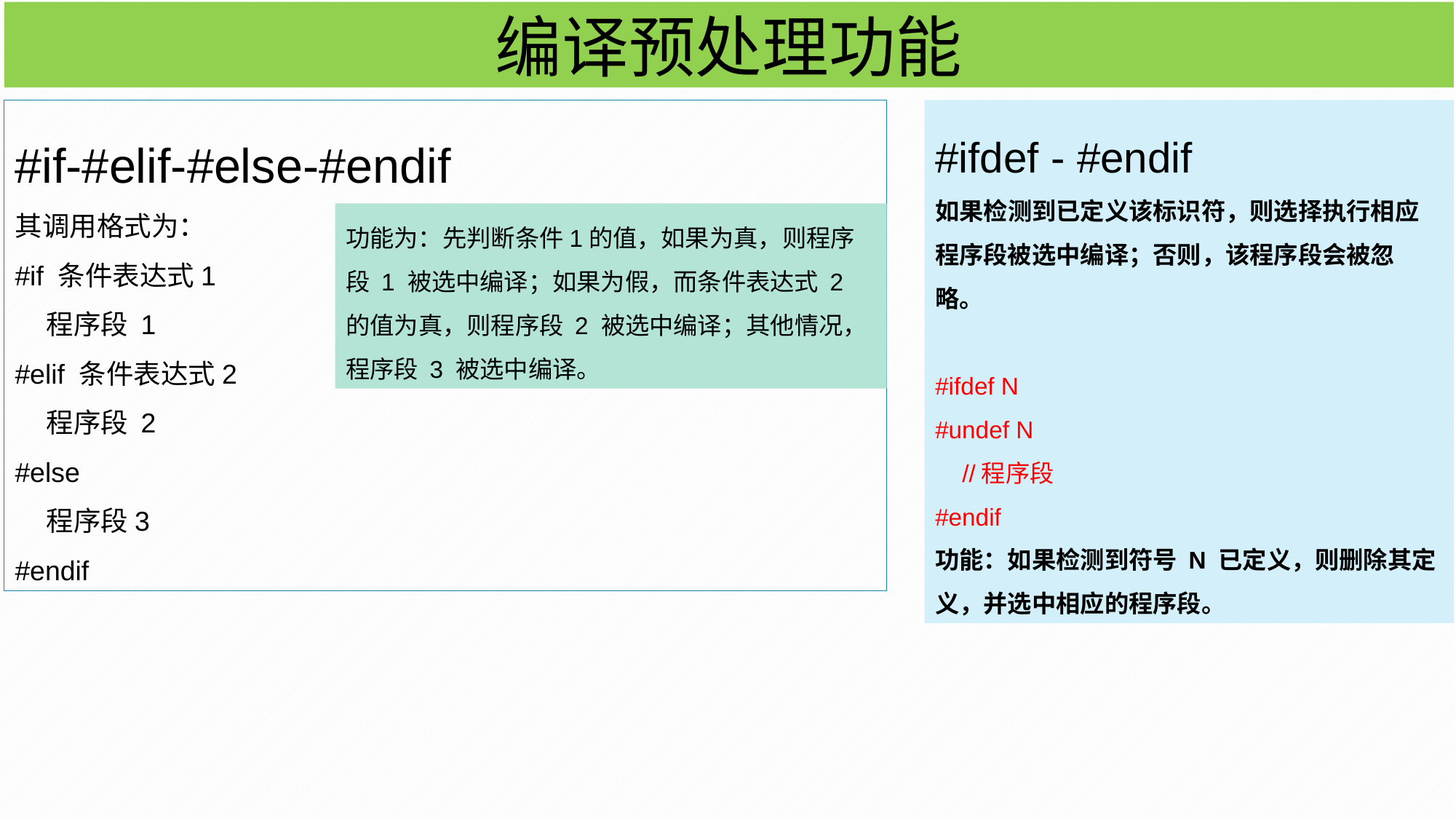

编译预处理功能
#if-#elif-#else-#endif
其调用格式为：
#if 条件表达式1
    程序段 1
#elif 条件表达式2
    程序段 2
#else
    程序段3
#endif
#ifdef - #endif
如果检测到已定义该标识符，则选择执行相应程序段被选中编译；否则，该程序段会被忽略。

#ifdef N
#undef N
    //程序段
#endif
功能：如果检测到符号 N 已定义，则删除其定义，并选中相应的程序段。
功能为：先判断条件1的值，如果为真，则程序段 1 被选中编译；如果为假，而条件表达式 2 的值为真，则程序段 2 被选中编译；其他情况，程序段 3 被选中编译。